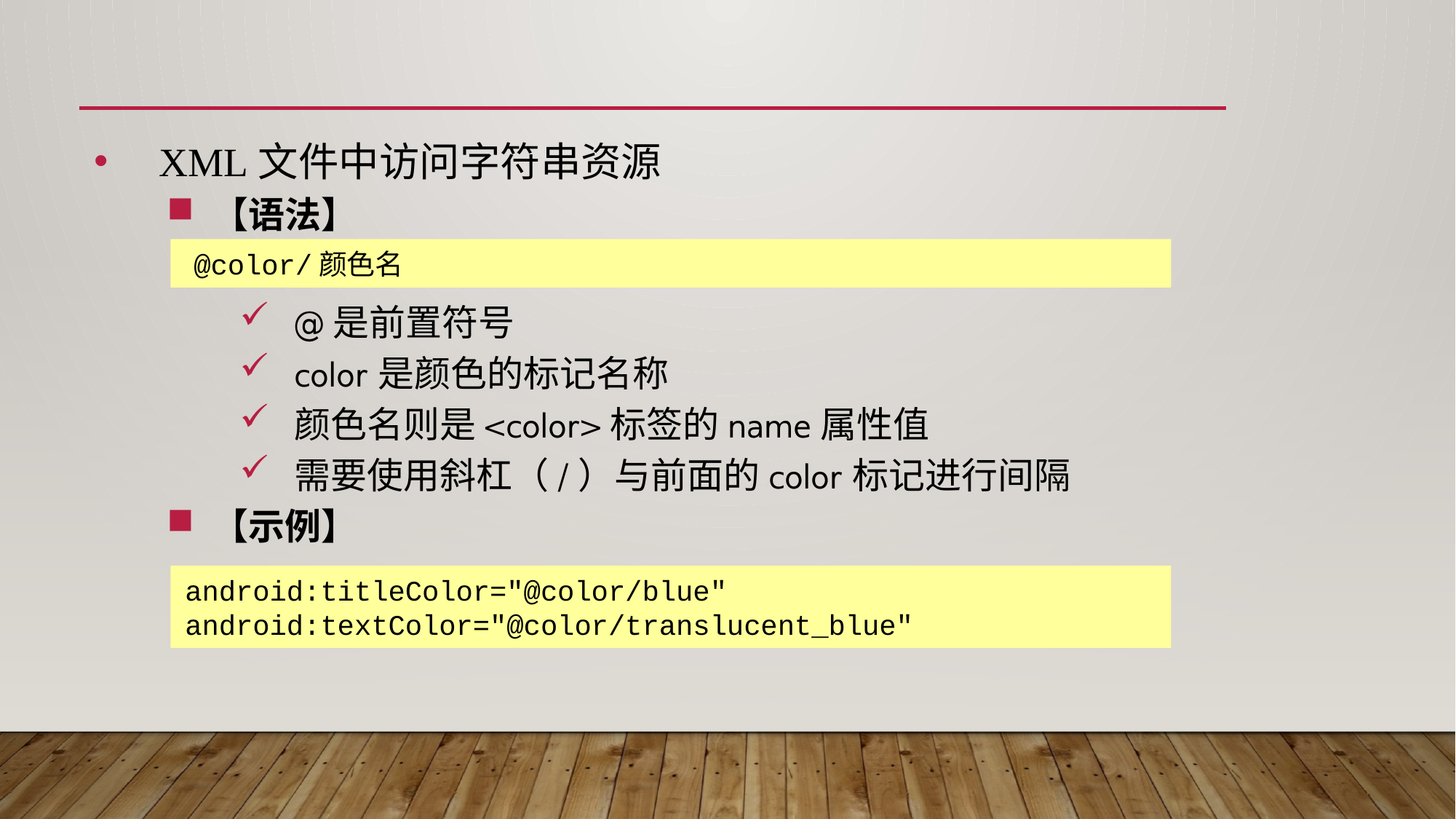

XML文件中访问字符串资源
【语法】

@是前置符号
color是颜色的标记名称
颜色名则是<color>标签的name属性值
需要使用斜杠（/）与前面的color标记进行间隔
【示例】

 @color/颜色名
android:titleColor="@color/blue"
android:textColor="@color/translucent_blue"